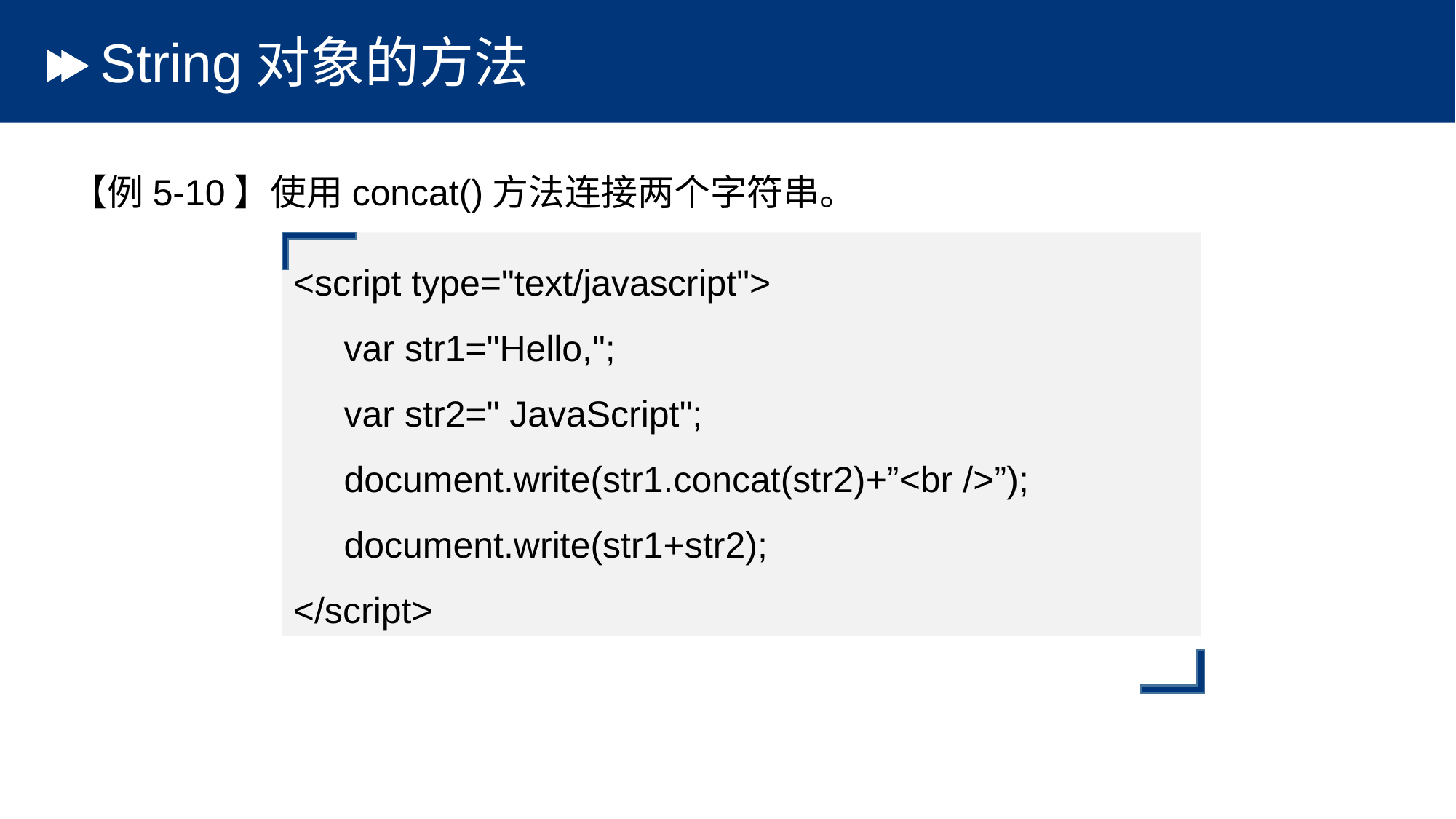

# String对象的方法
【例5-10】使用concat()方法连接两个字符串。

<script type="text/javascript">
     var str1="Hello,";
     var str2=" JavaScript";
     document.write(str1.concat(str2)+”<br />”);
     document.write(str1+str2);
</script>